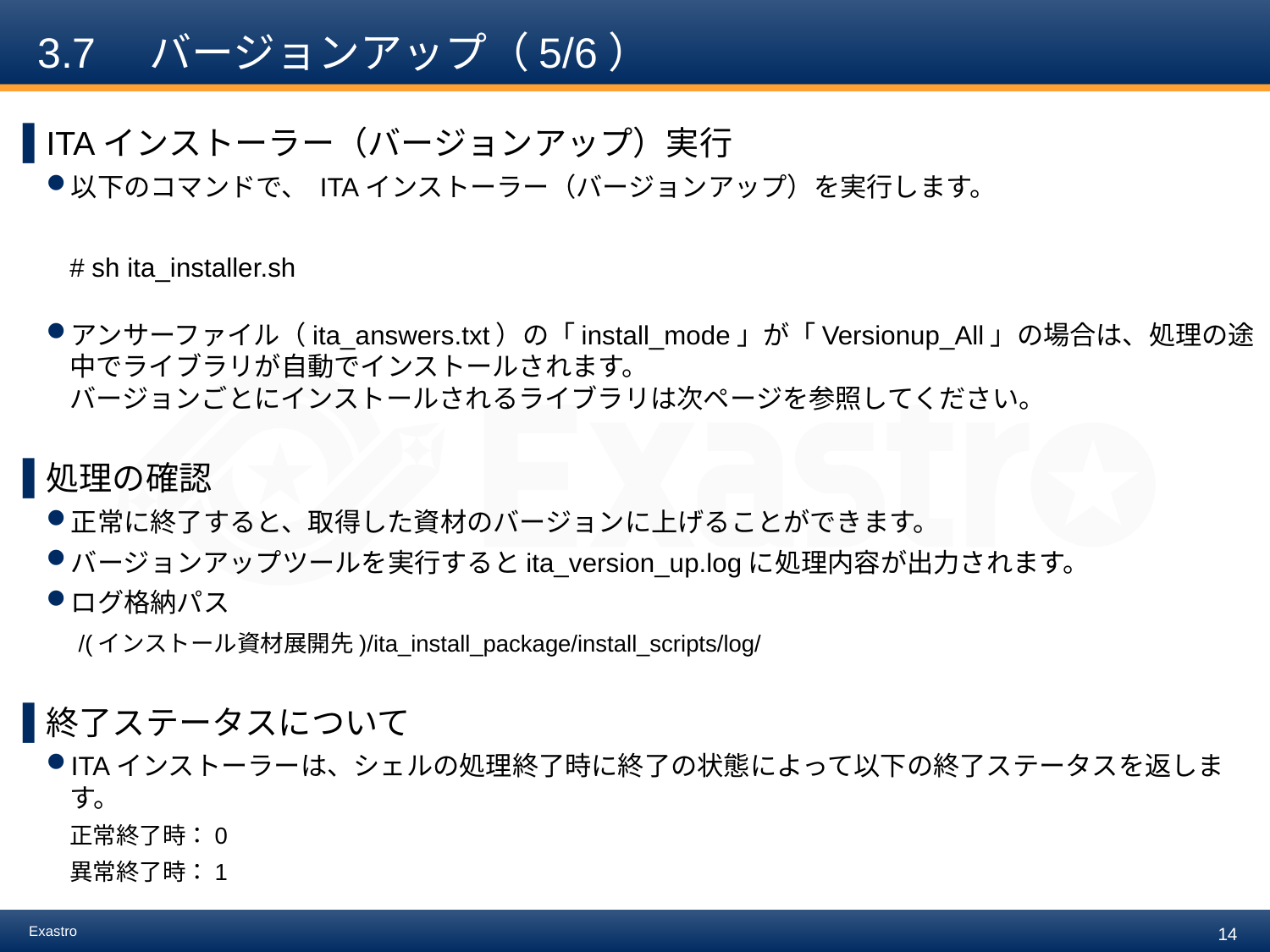

# 3.7　バージョンアップ（5/6）
ITAインストーラー（バージョンアップ）実行
以下のコマンドで、 ITAインストーラー（バージョンアップ）を実行します。

# sh ita_installer.sh
アンサーファイル（ita_answers.txt）の「install_mode」が「Versionup_All」の場合は、処理の途中でライブラリが自動でインストールされます。
バージョンごとにインストールされるライブラリは次ページを参照してください。

処理の確認
正常に終了すると、取得した資材のバージョンに上げることができます。
バージョンアップツールを実行するとita_version_up.logに処理内容が出力されます。
ログ格納パス
　/(インストール資材展開先)/ita_install_package/install_scripts/log/

終了ステータスについて
ITAインストーラーは、シェルの処理終了時に終了の状態によって以下の終了ステータスを返します。
正常終了時：0
異常終了時：1